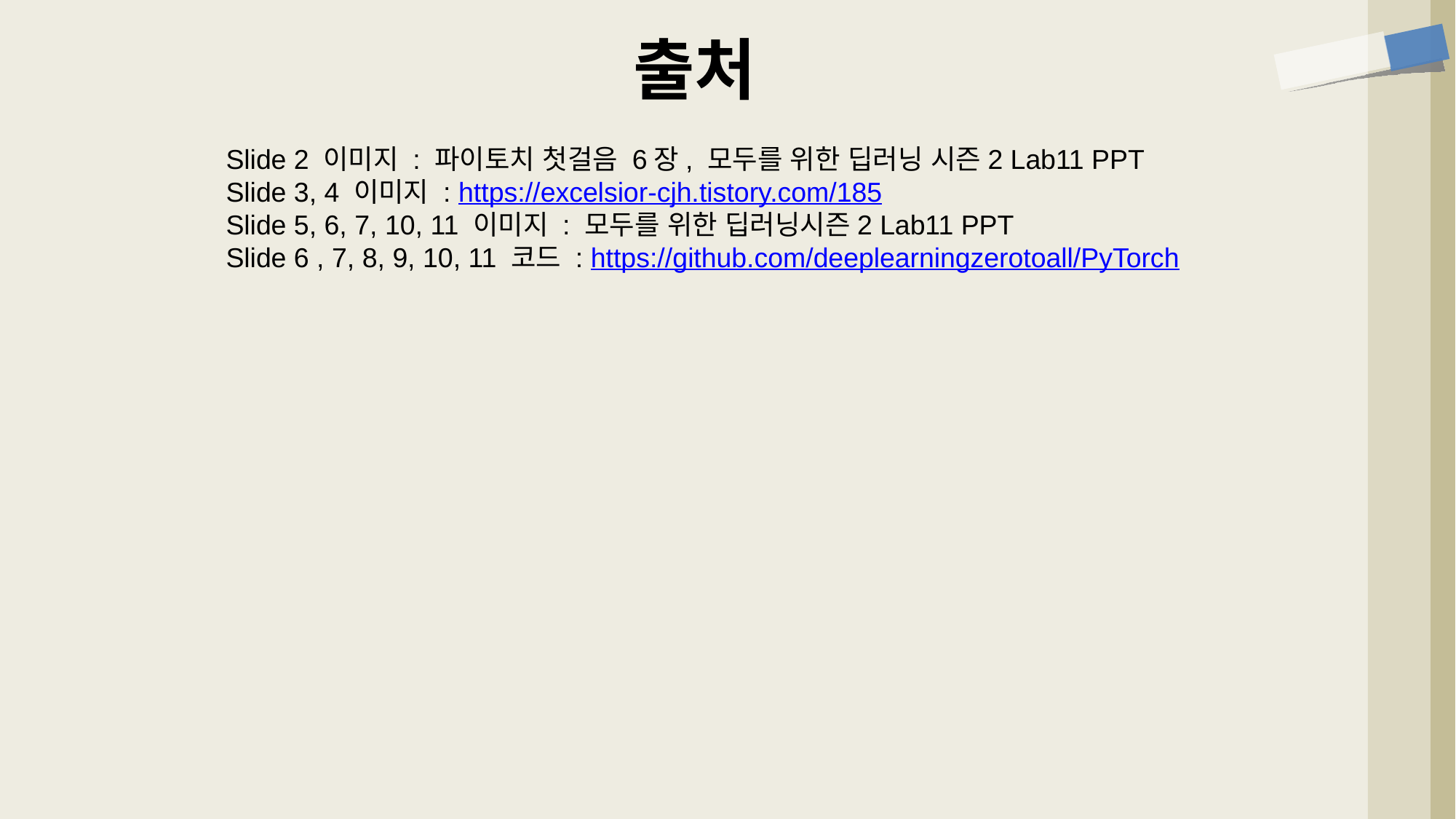

# 출처

Slide 2 이미지 : 파이토치 첫걸음 6장, 모두를 위한 딥러닝 시즌2 Lab11 PPT
Slide 3, 4 이미지 : https://excelsior-cjh.tistory.com/185
Slide 5, 6, 7, 10, 11 이미지 : 모두를 위한 딥러닝시즌2 Lab11 PPT
Slide 6 , 7, 8, 9, 10, 11 코드 : https://github.com/deeplearningzerotoall/PyTorch